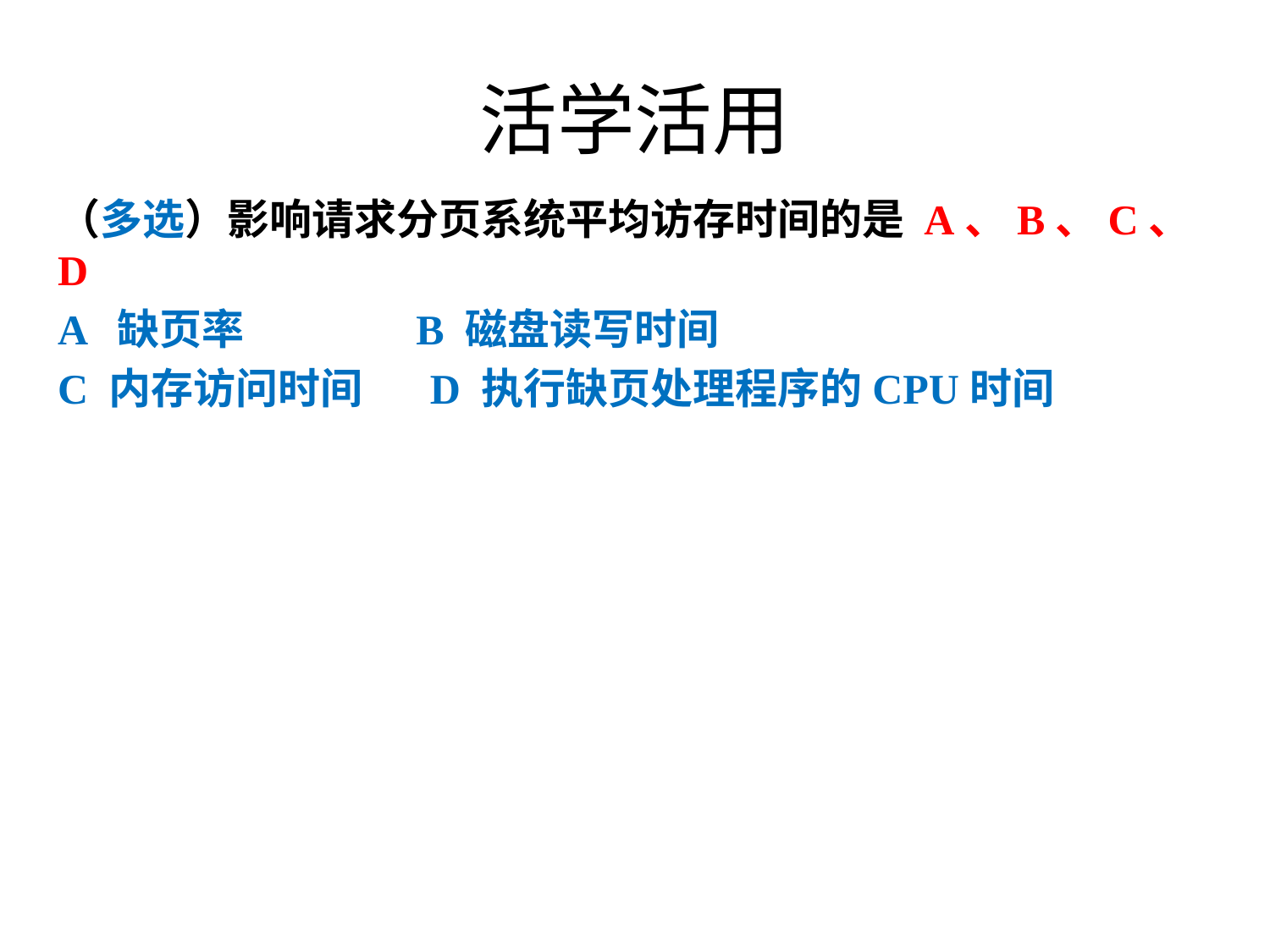

# 活学活用
（多选）影响请求分页系统平均访存时间的是 A、B、C、D
A  缺页率                 B 磁盘读写时间
C 内存访问时间      D 执行缺页处理程序的CPU时间